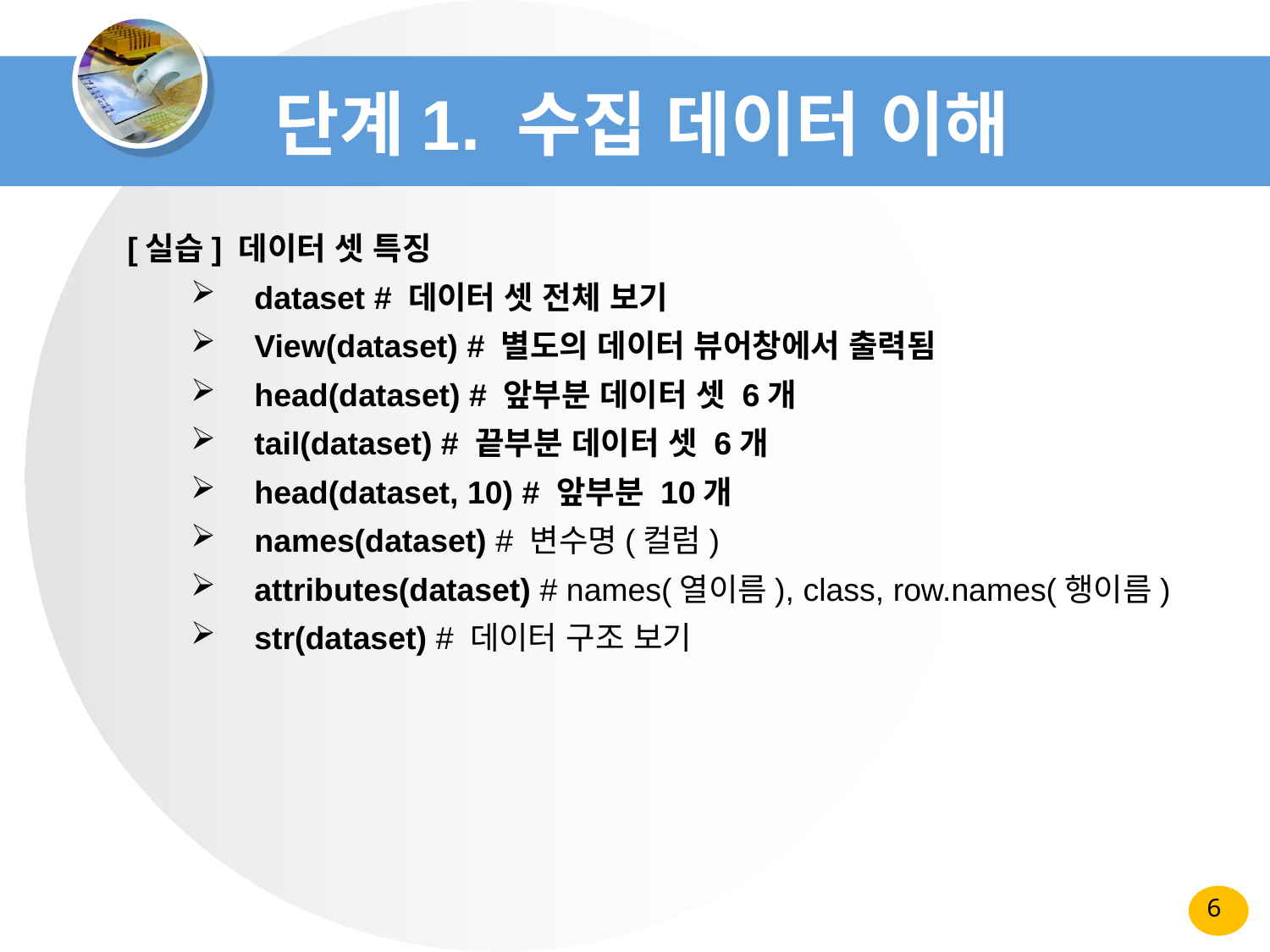

# 단계1. 수집 데이터 이해
[실습] 데이터 셋 특징
dataset # 데이터 셋 전체 보기
View(dataset) # 별도의 데이터 뷰어창에서 출력됨
head(dataset) # 앞부분 데이터 셋 6개
tail(dataset) # 끝부분 데이터 셋 6개
head(dataset, 10) # 앞부분 10개
names(dataset) # 변수명(컬럼)
attributes(dataset) # names(열이름), class, row.names(행이름)
str(dataset) # 데이터 구조 보기

6